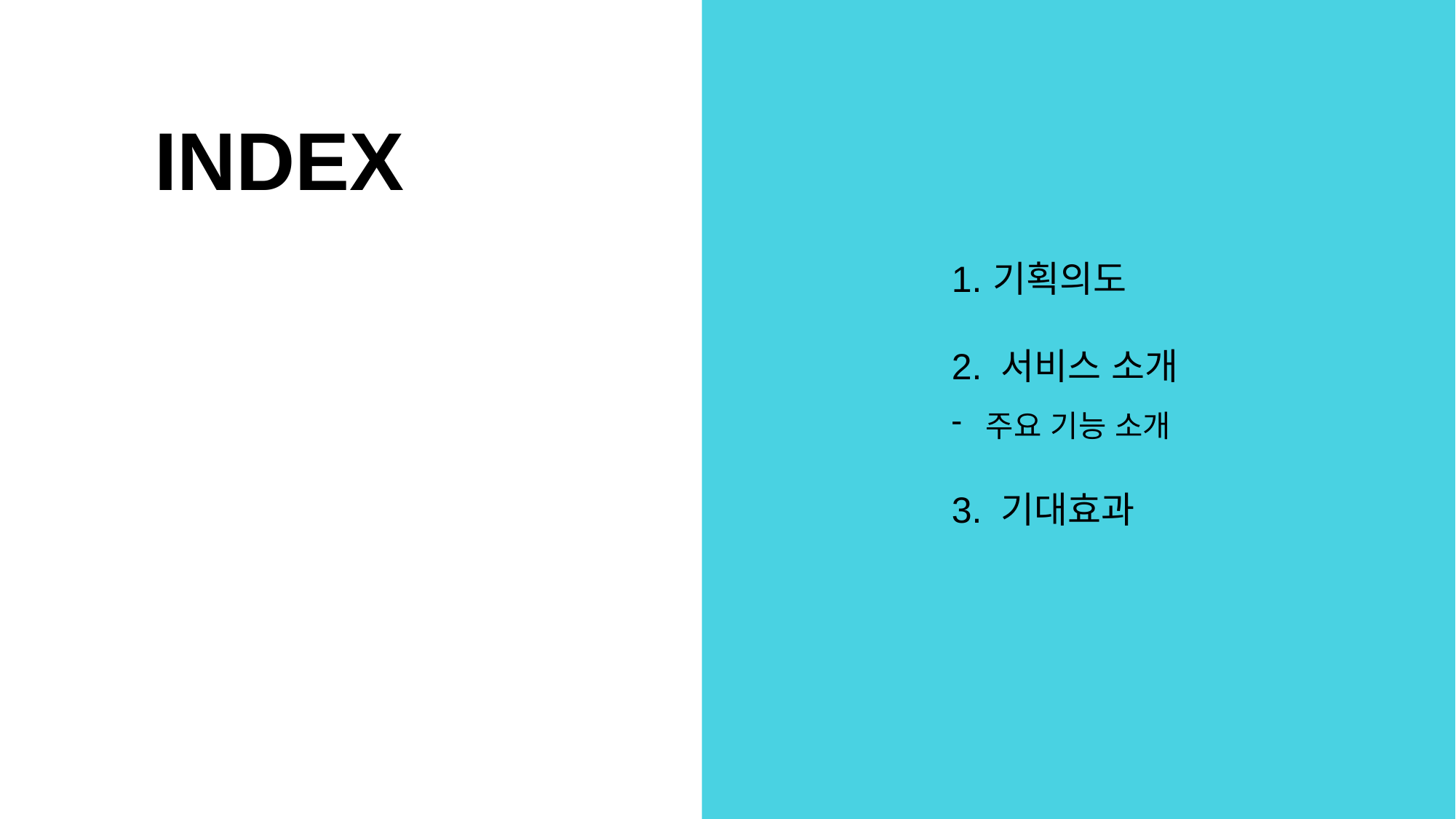

INDEX
기획의도

2. 서비스 소개

주요 기능 소개

3. 기대효과